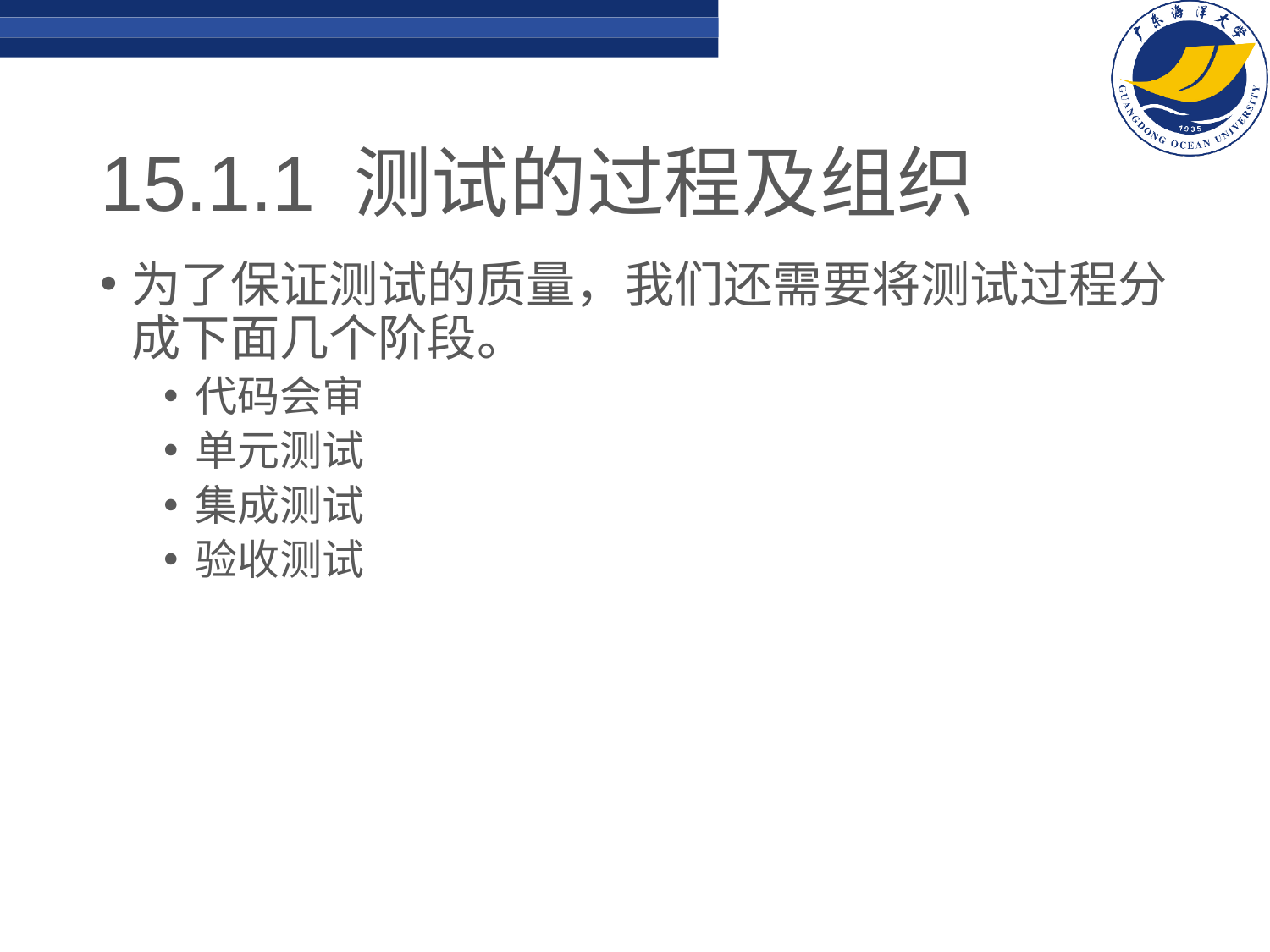

# 15.1.1	测试的过程及组织
为了保证测试的质量，我们还需要将测试过程分成下面几个阶段。
代码会审
单元测试
集成测试
验收测试
7